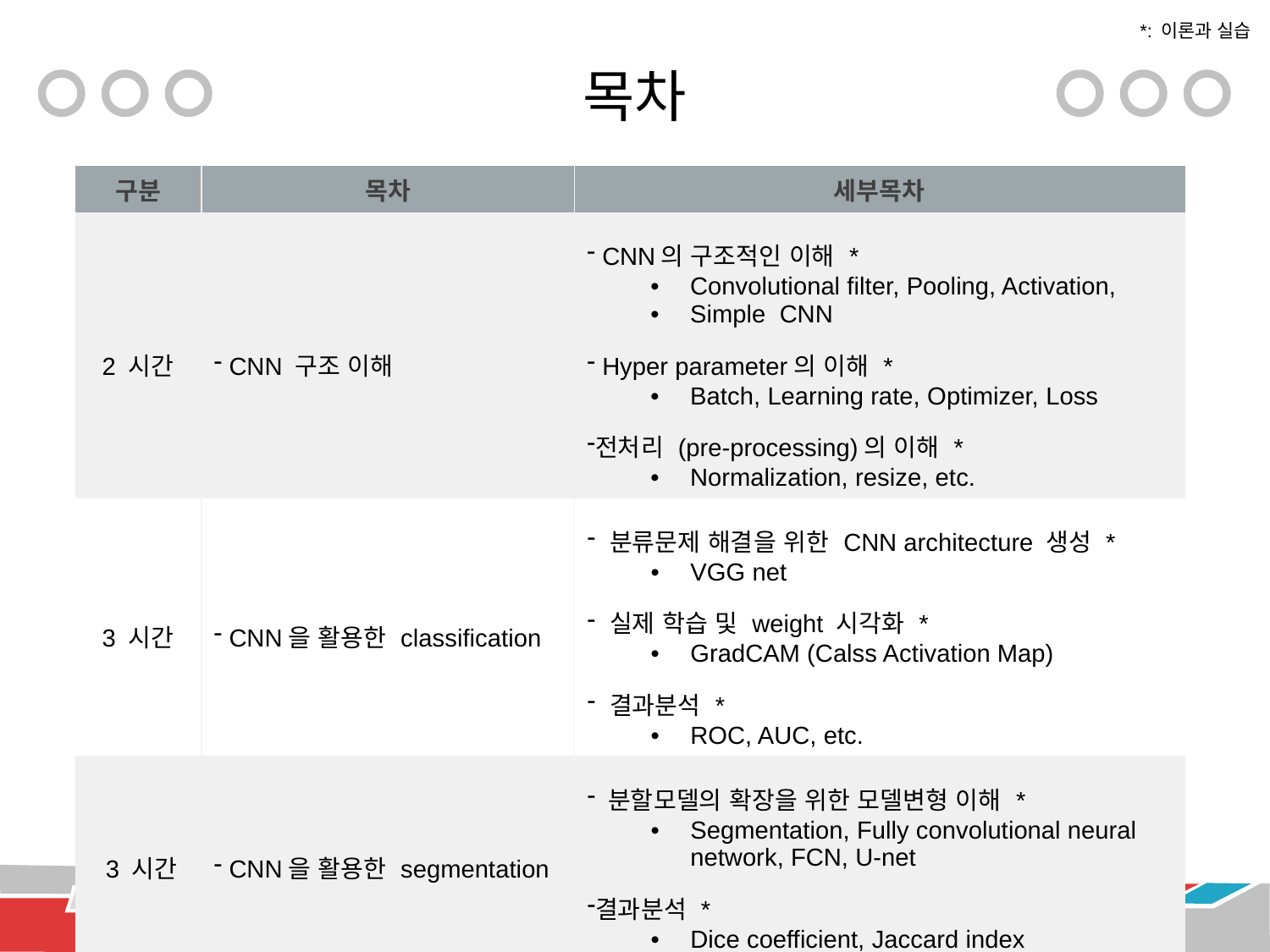

*: 이론과 실습
# 목차
| 구분 | 목차 | 세부목차 |
| --- | --- | --- |
| 2 시간 | CNN 구조 이해 | CNN의 구조적인 이해 \* Convolutional filter, Pooling, Activation, Simple CNN Hyper parameter의 이해 \* Batch, Learning rate, Optimizer, Loss 전처리 (pre-processing)의 이해 \* Normalization, resize, etc. |
| 3 시간 | CNN을 활용한 classification | 분류문제 해결을 위한 CNN architecture 생성 \* VGG net 실제 학습 및 weight 시각화 \* GradCAM (Calss Activation Map) 결과분석 \* ROC, AUC, etc. |
| 3 시간 | CNN을 활용한 segmentation | 분할모델의 확장을 위한 모델변형 이해 \* Segmentation, Fully convolutional neural network, FCN, U-net 결과분석 \* Dice coefficient, Jaccard index |